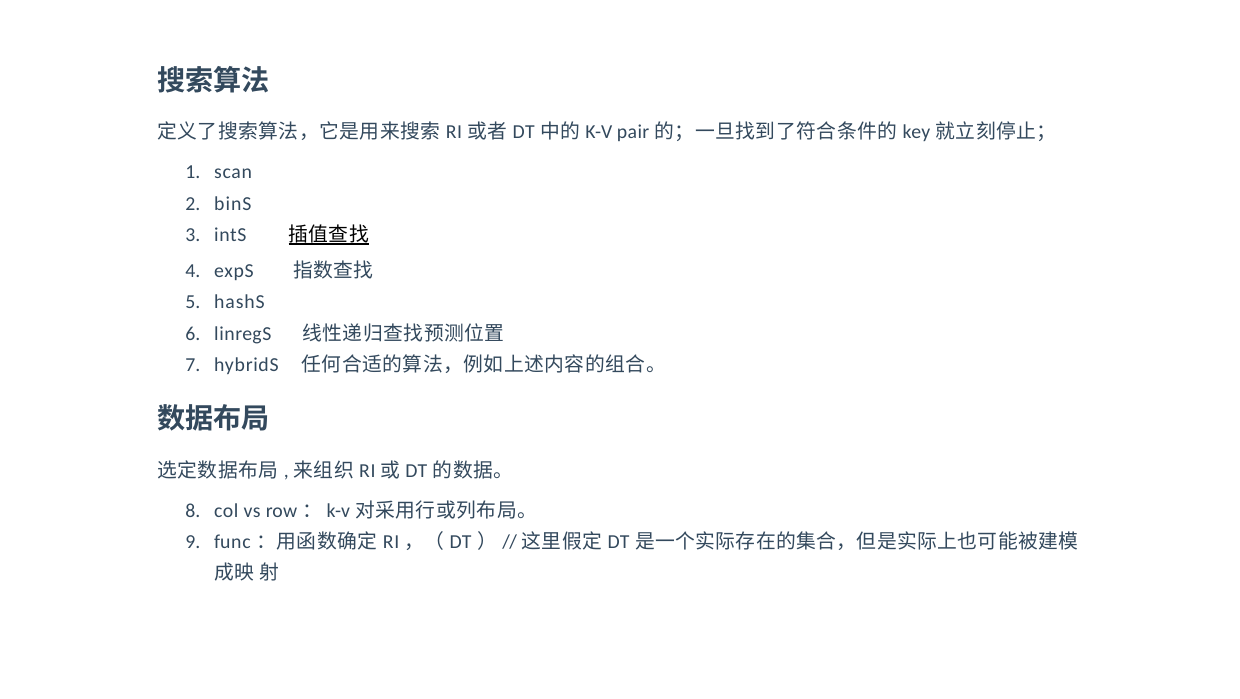

# 搜索算法
定义了搜索算法，它是用来搜索RI或者DT中的K-V pair的；一旦找到了符合条件的key就立刻停止；

scan
binS
intS       插值查找
expS      指数查找
hashS
linregS      线性递归查找预测位置
hybridS   任何合适的算法，例如上述内容的组合。

数据布局
选定数据布局,来组织RI或DT的数据。

col vs row：k-v对采用行或列布局。
func：用函数确定RI，（DT）//这里假定DT是一个实际存在的集合，但是实际上也可能被建模成映 射